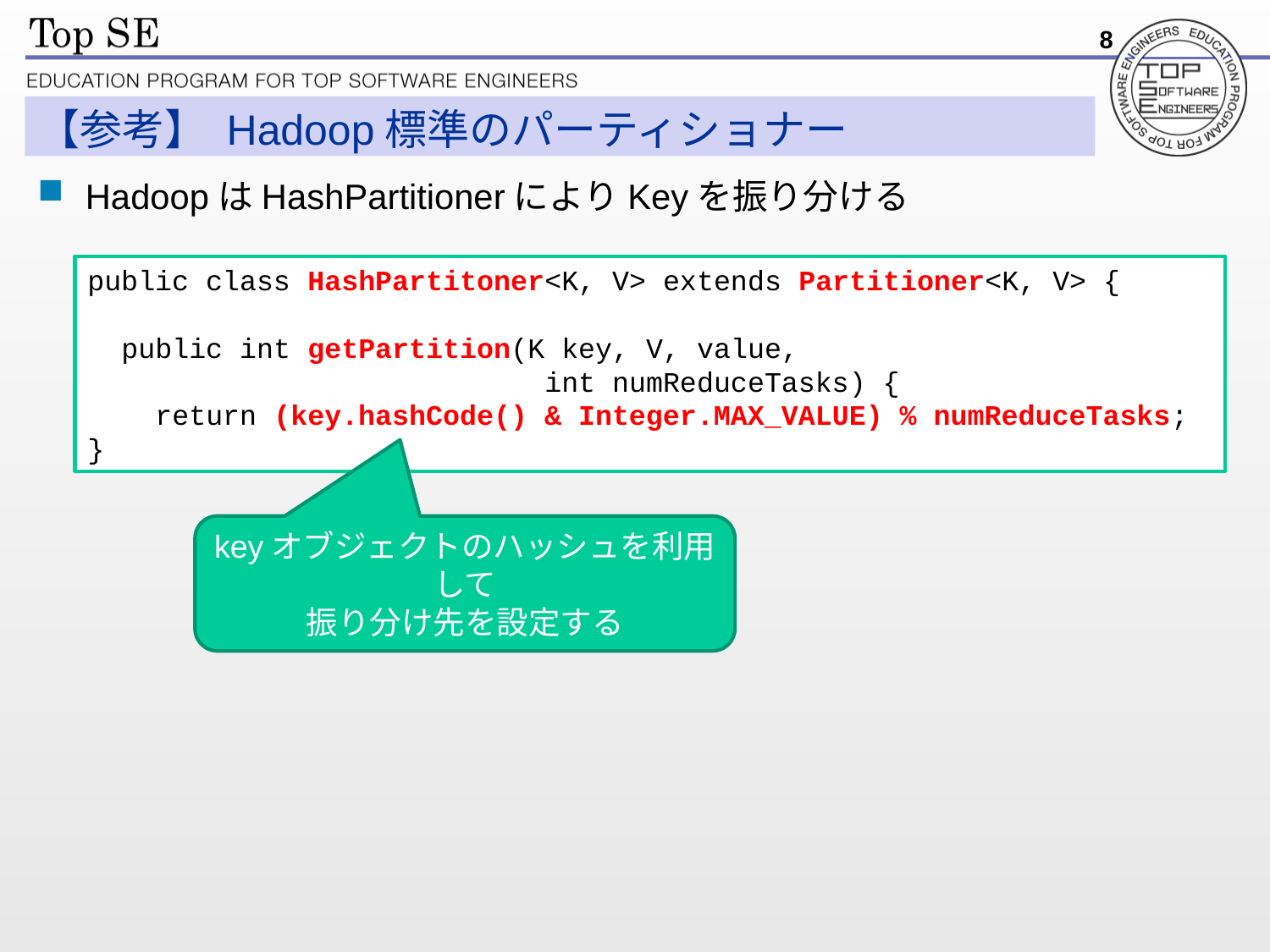

8
# 【参考】 Hadoop標準のパーティショナー
HadoopはHashPartitionerによりKeyを振り分ける
public class HashPartitoner<K, V> extends Partitioner<K, V> {

  public int getPartition(K key, V, value,
                           int numReduceTasks) {
    return (key.hashCode() & Integer.MAX_VALUE) % numReduceTasks;
}
keyオブジェクトのハッシュを利用して
振り分け先を設定する